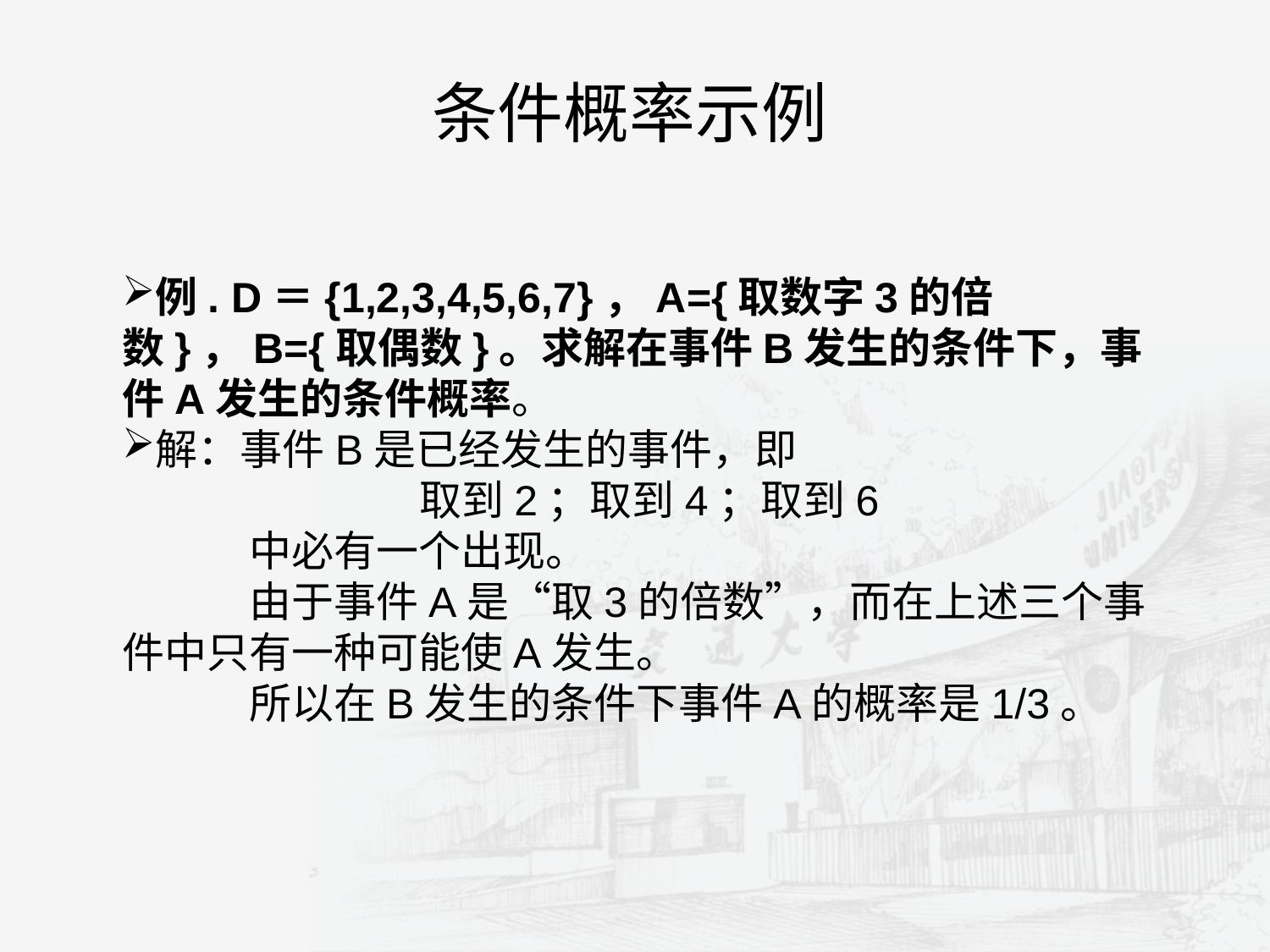

条件概率示例
例. D＝{1,2,3,4,5,6,7}，A={取数字3的倍数}，B={取偶数}。求解在事件B发生的条件下，事件A发生的条件概率。
解：事件B是已经发生的事件，即
取到2；取到4；取到6
	中必有一个出现。
	由于事件A是“取3的倍数”，而在上述三个事件中只有一种可能使A发生。
	所以在B发生的条件下事件A的概率是1/3。
15